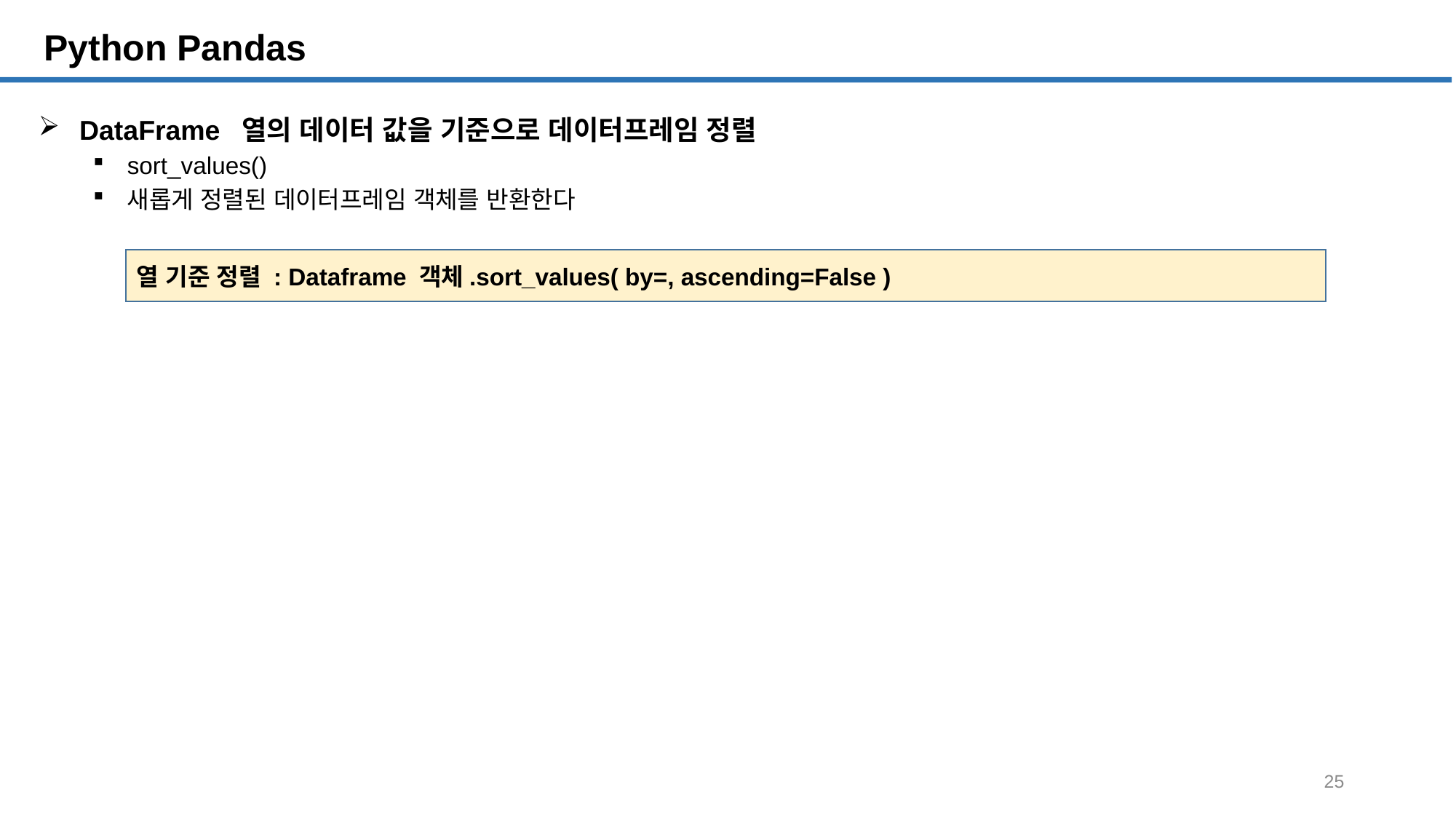

SQL 튜닝 개요
# Python Pandas

DataFrame  열의 데이터 값을 기준으로 데이터프레임 정렬
sort_values()
새롭게 정렬된 데이터프레임 객체를 반환한다
열 기준 정렬 : Dataframe 객체.sort_values( by=, ascending=False )
25